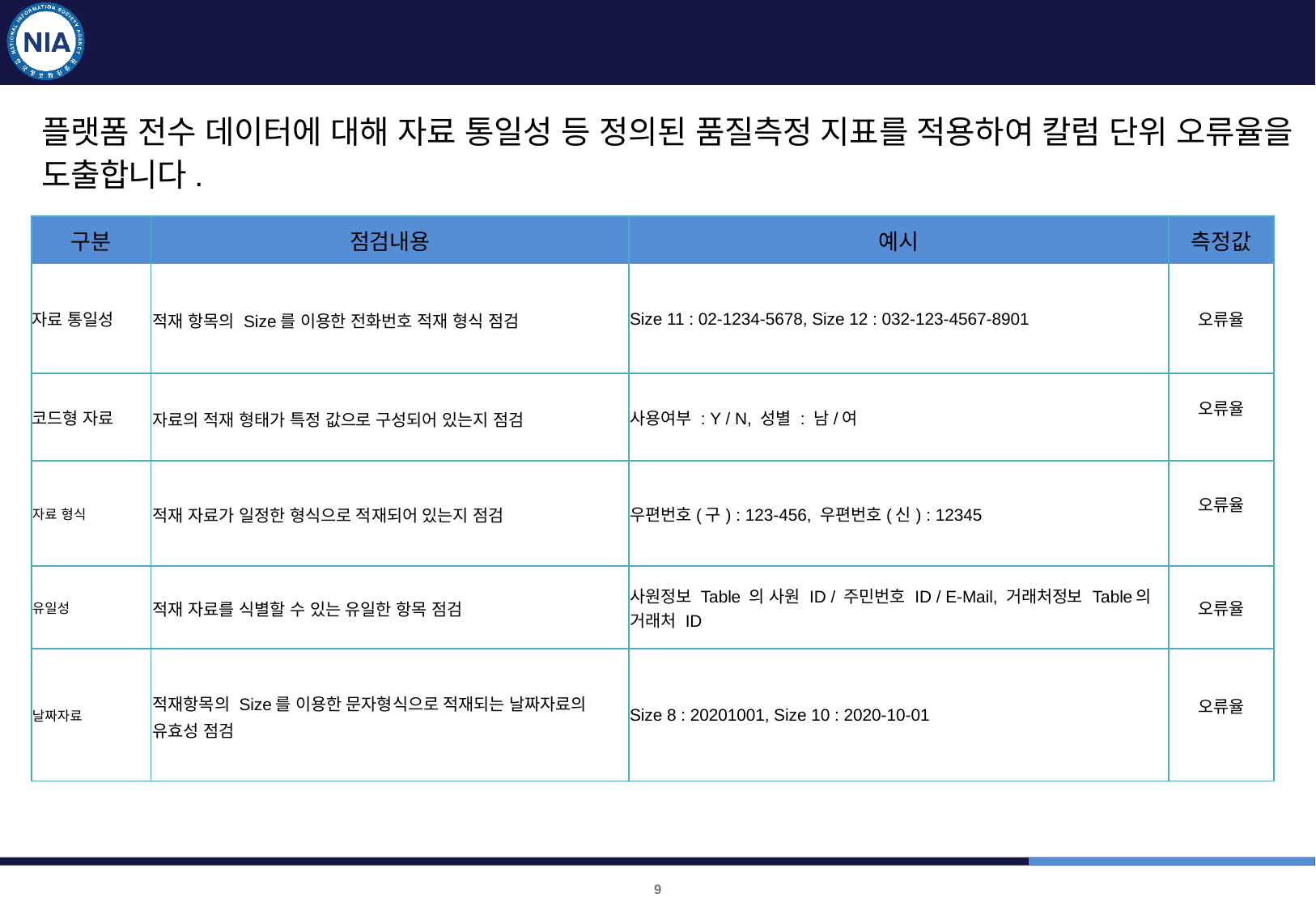

1차 품질진단
데이터 품질진단 측정지표 : Script 적용 전수 측정
플랫폼 전수 데이터에 대해 자료 통일성 등 정의된 품질측정 지표를 적용하여 칼럼 단위 오류율을 도출합니다.
| 구분 | 점검내용 | 예시 | 측정값 |
| --- | --- | --- | --- |
| 자료 통일성 | 적재 항목의 Size를 이용한 전화번호 적재 형식 점검 | Size 11 : 02-1234-5678, Size 12 : 032-123-4567-8901 | 오류율 |
| 코드형 자료 | 자료의 적재 형태가 특정 값으로 구성되어 있는지 점검 | 사용여부 : Y / N, 성별 : 남/여 | 오류율 |
| 자료 형식 | 적재 자료가 일정한 형식으로 적재되어 있는지 점검 | 우편번호(구) : 123-456, 우편번호(신) : 12345 | 오류율 |
| 유일성 | 적재 자료를 식별할 수 있는 유일한 항목 점검 | 사원정보 Table 의 사원 ID / 주민번호 ID / E-Mail, 거래처정보 Table의 거래처 ID | 오류율 |
| 날짜자료 | 적재항목의 Size를 이용한 문자형식으로 적재되는 날짜자료의 유효성 점검 | Size 8 : 20201001, Size 10 : 2020-10-01 | 오류율 |